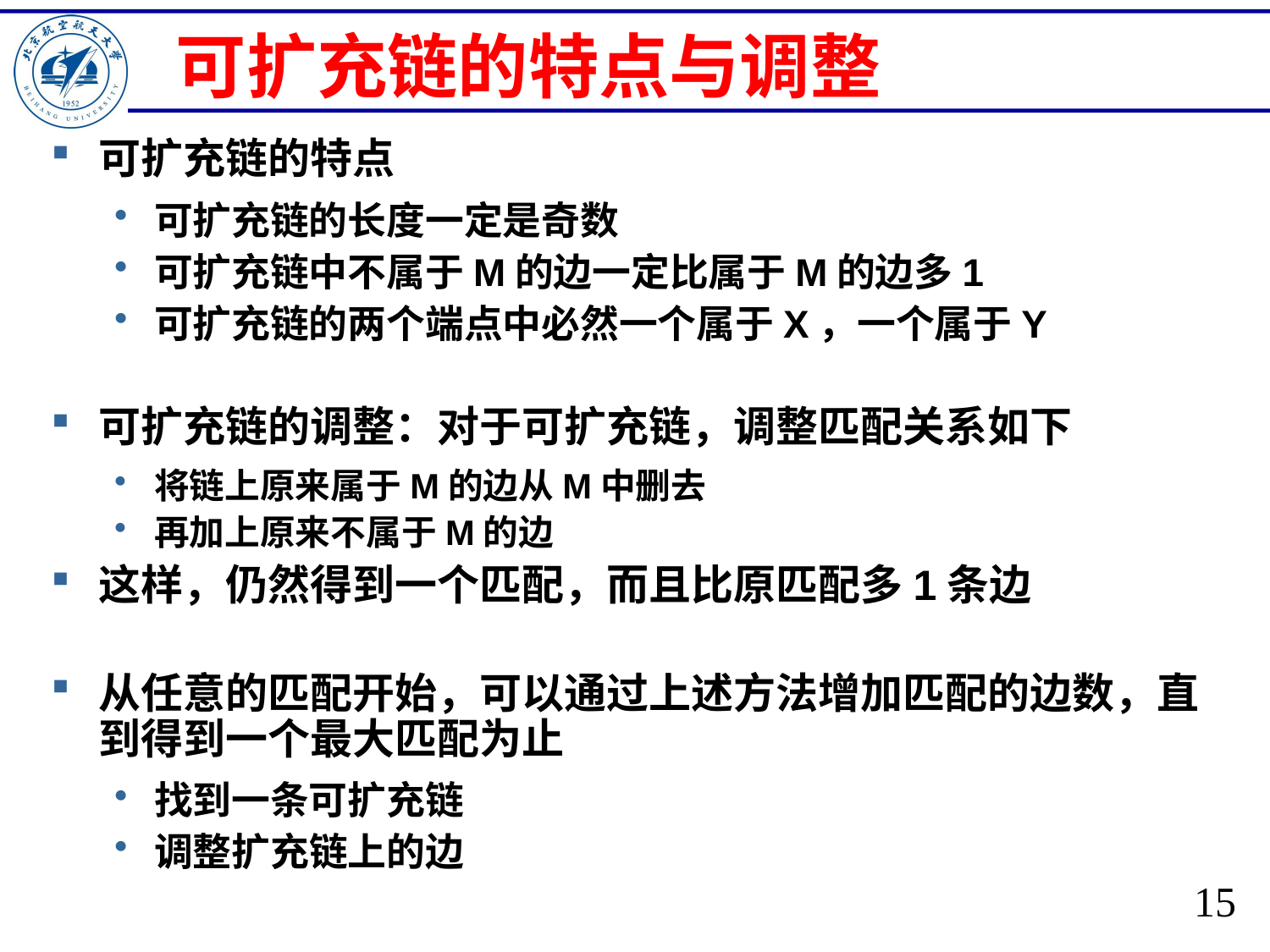

# 可扩充链的特点与调整
可扩充链的特点
可扩充链的长度一定是奇数
可扩充链中不属于M的边一定比属于M的边多1
可扩充链的两个端点中必然一个属于X，一个属于Y

可扩充链的调整：对于可扩充链，调整匹配关系如下
将链上原来属于M的边从M中删去
再加上原来不属于M的边
这样，仍然得到一个匹配，而且比原匹配多1条边

从任意的匹配开始，可以通过上述方法增加匹配的边数，直到得到一个最大匹配为止
找到一条可扩充链
调整扩充链上的边